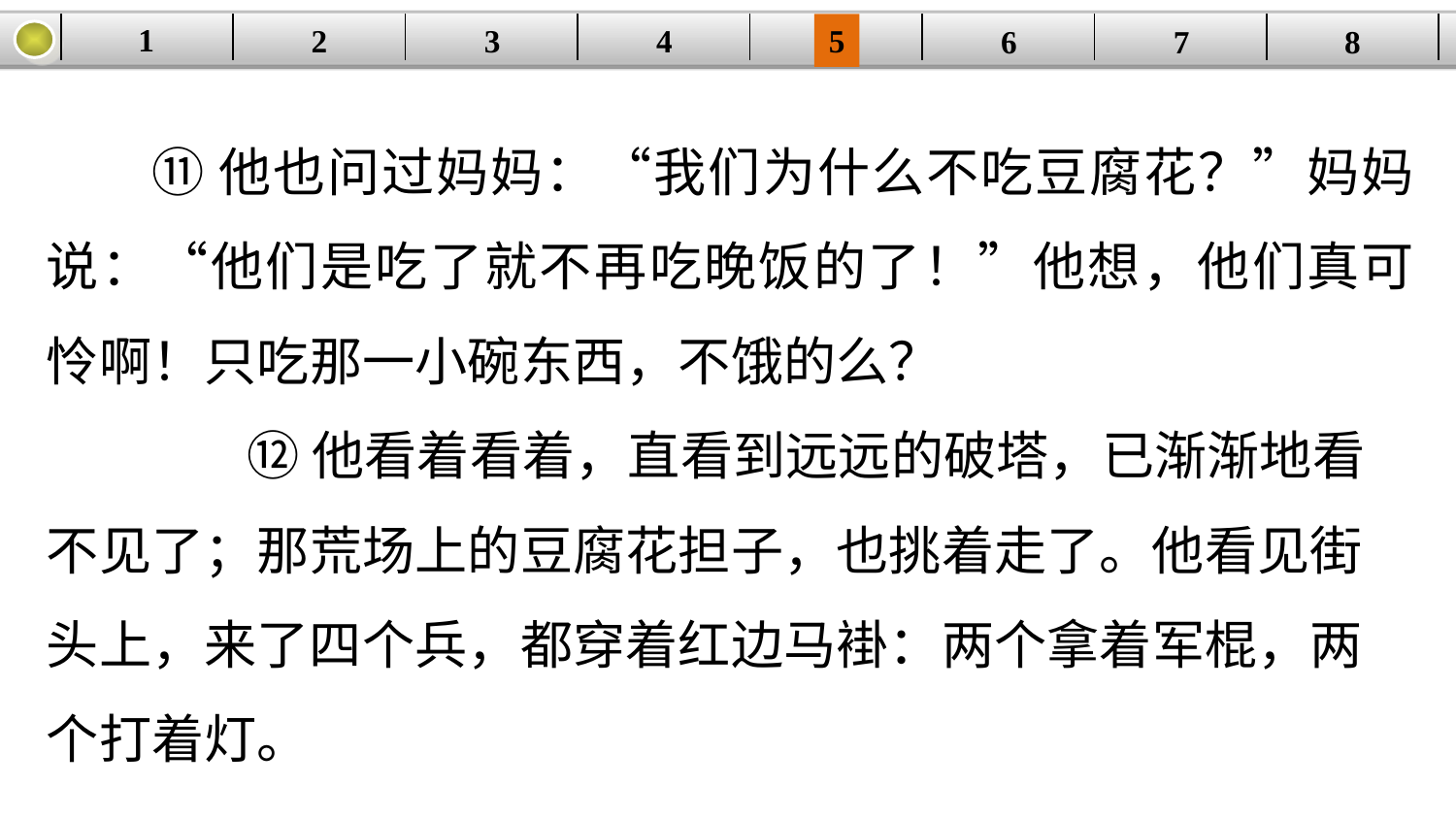

1
2
3
4
|  |  |  |  |  |  |  |  |
| --- | --- | --- | --- | --- | --- | --- | --- |
5
6
7
8

⑪他也问过妈妈：“我们为什么不吃豆腐花？”妈妈说：“他们是吃了就不再吃晚饭的了！”他想，他们真可怜啊！只吃那一小碗东西，不饿的么？
        ⑫他看着看着，直看到远远的破塔，已渐渐地看不见了；那荒场上的豆腐花担子，也挑着走了。他看见街头上，来了四个兵，都穿着红边马褂：两个拿着军棍，两个打着灯。